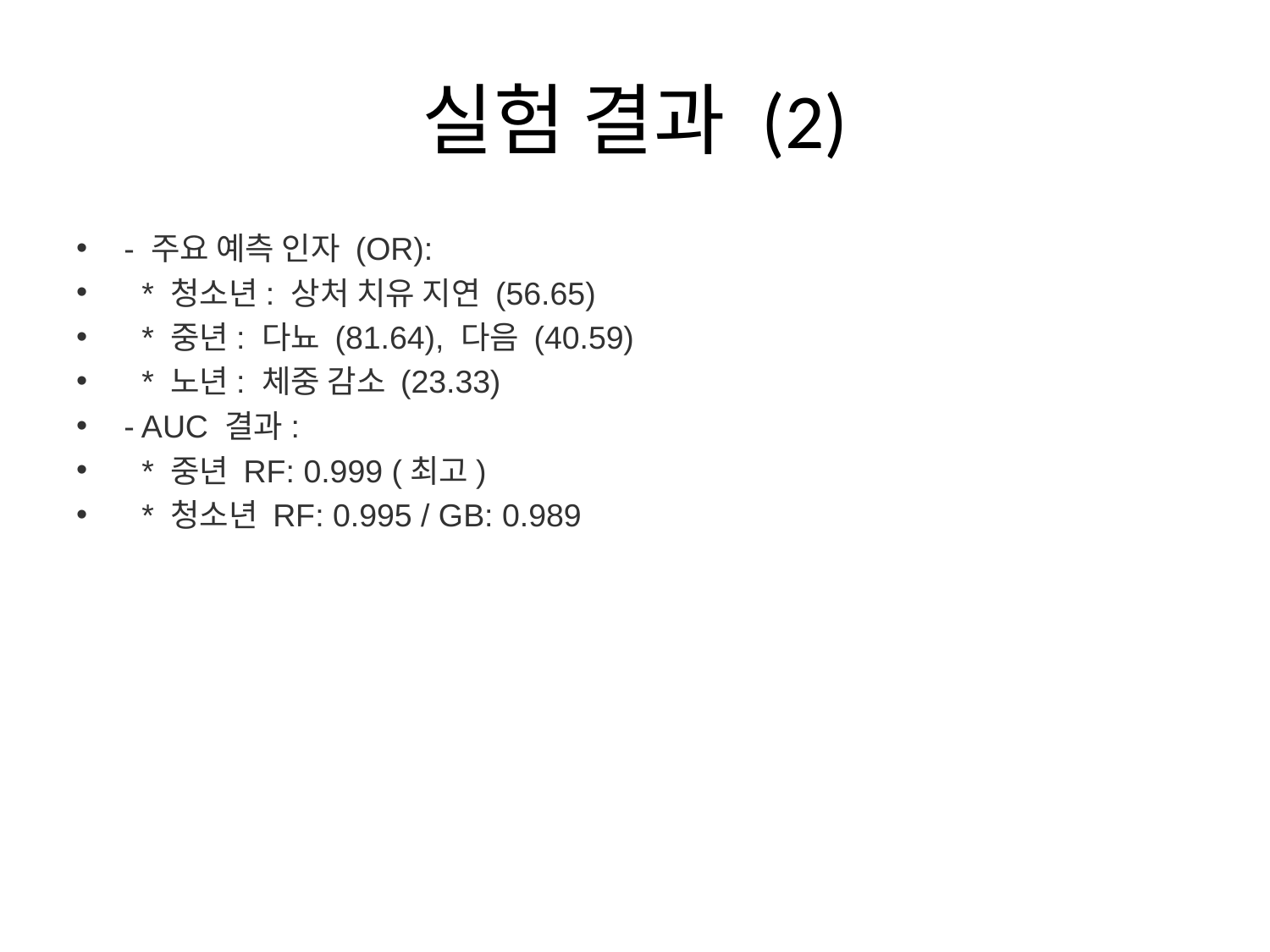

# 실험 결과 (2)
- 주요 예측 인자 (OR):
  * 청소년: 상처 치유 지연 (56.65)
  * 중년: 다뇨 (81.64), 다음 (40.59)
  * 노년: 체중 감소 (23.33)
- AUC 결과:
  * 중년 RF: 0.999 (최고)
  * 청소년 RF: 0.995 / GB: 0.989